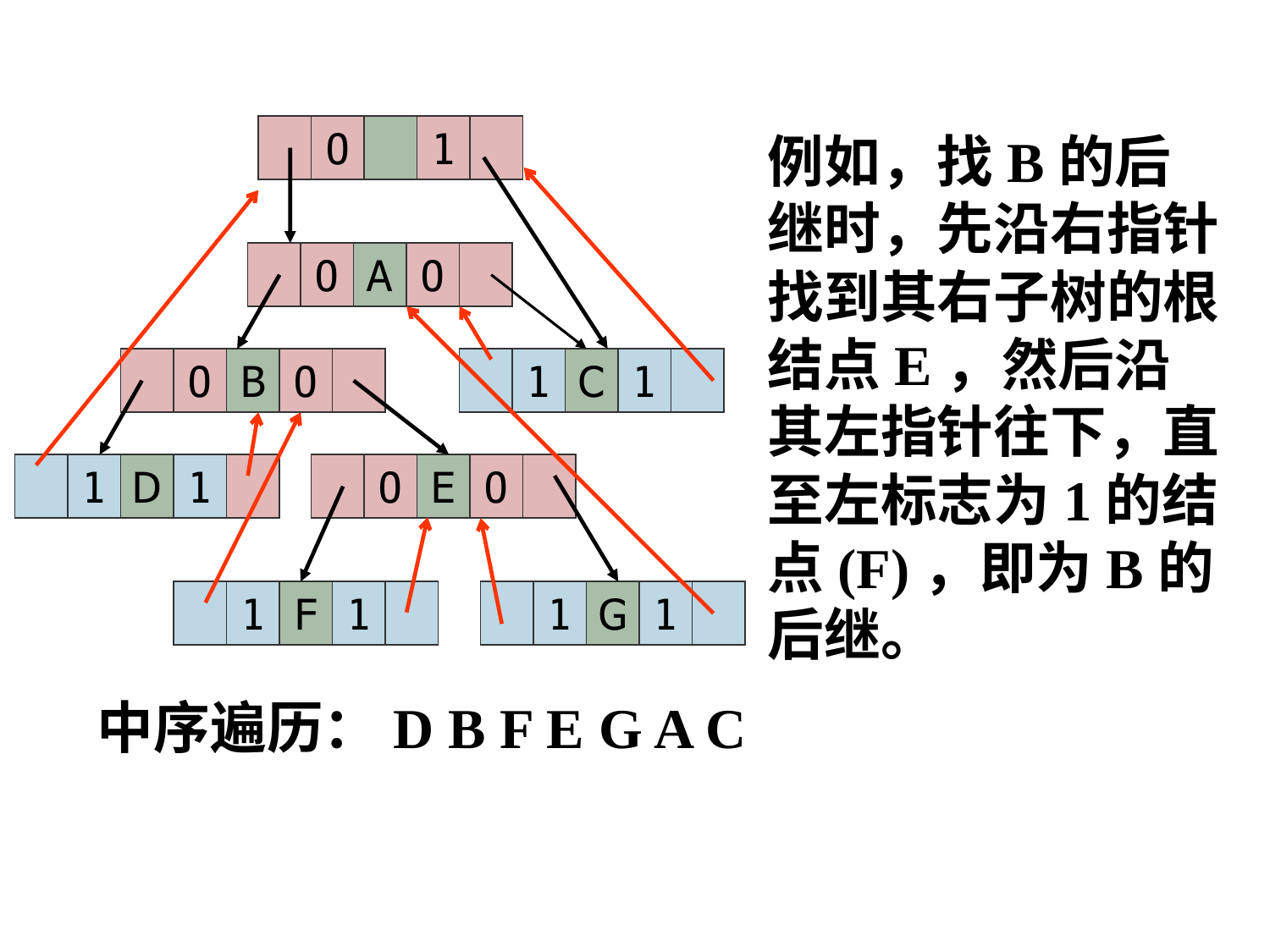

0

1

0
A
0

0
B
0

1
C
1

1
D
1

0
E
0

1
F
1

1
G
1

例如，找B的后继时，先沿右指针找到其右子树的根结点E，然后沿其左指针往下，直至左标志为1的结点(F)，即为B的后继。
中序遍历：D B F E G A C